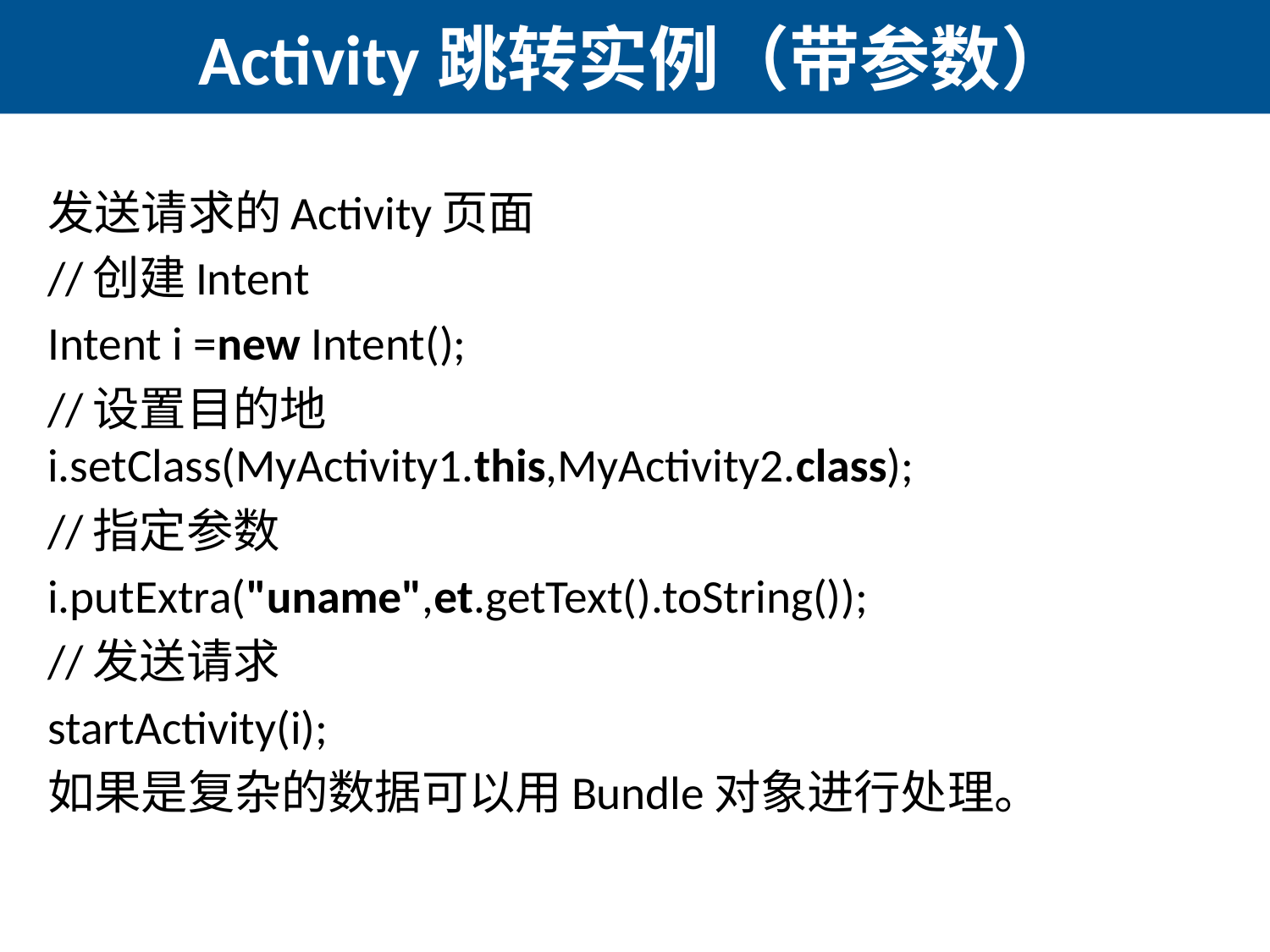

# Activity跳转实例（带参数）
发送请求的Activity页面
//创建Intent
Intent i =new Intent();
//设置目的地
i.setClass(MyActivity1.this,MyActivity2.class);
//指定参数
i.putExtra("uname",et.getText().toString());
//发送请求
startActivity(i);
如果是复杂的数据可以用Bundle对象进行处理。